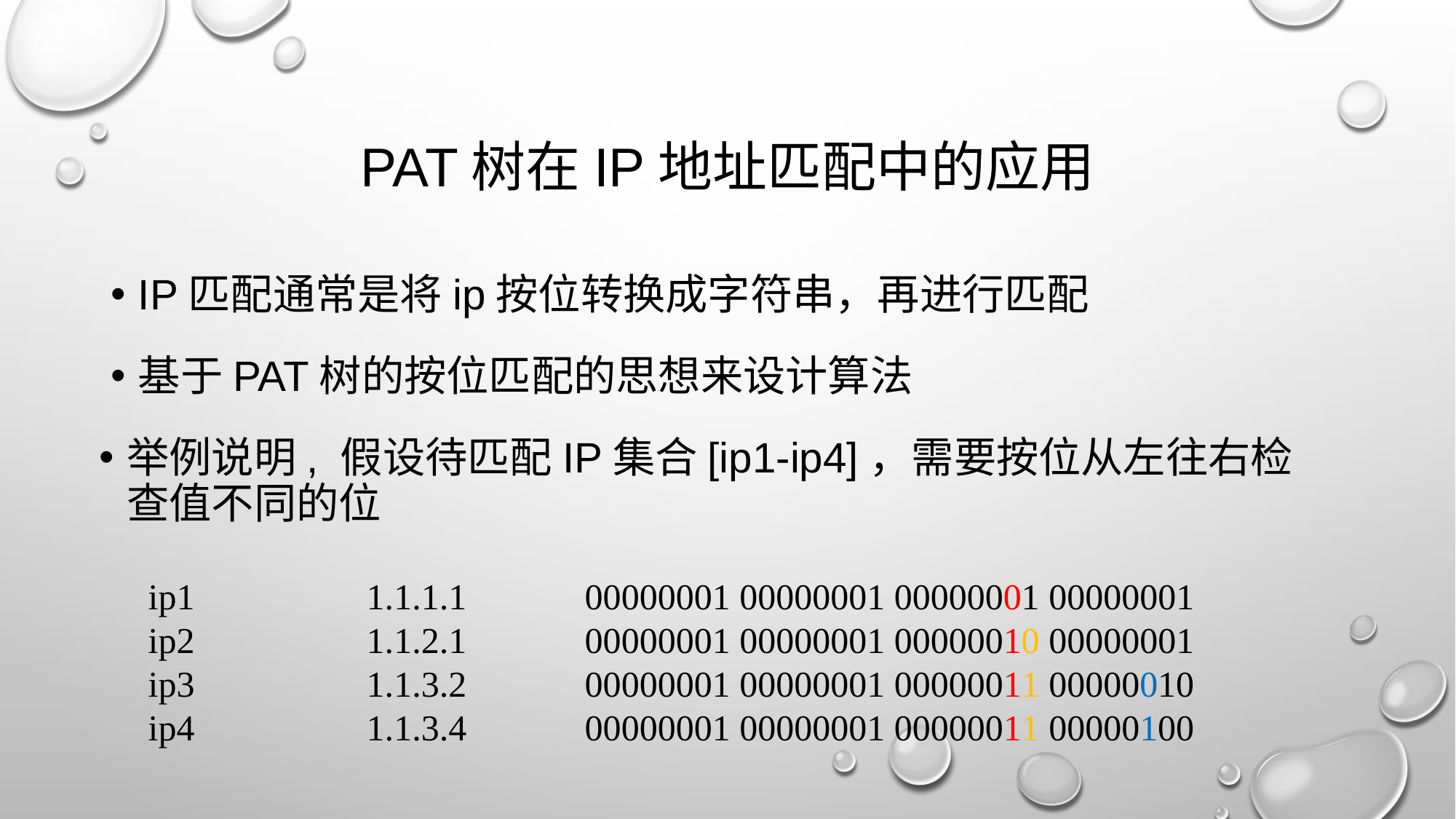

# PAT树在IP地址匹配中的应用
IP匹配通常是将ip按位转换成字符串，再进行匹配
基于PAT树的按位匹配的思想来设计算法
举例说明, 假设待匹配IP集合[ip1-ip4]，需要按位从左往右检查值不同的位
ip1		1.1.1.1		00000001 00000001 00000001 00000001
ip2		1.1.2.1		00000001 00000001 00000010 00000001
ip3		1.1.3.2		00000001 00000001 00000011 00000010
ip4 		1.1.3.4		00000001 00000001 00000011 00000100